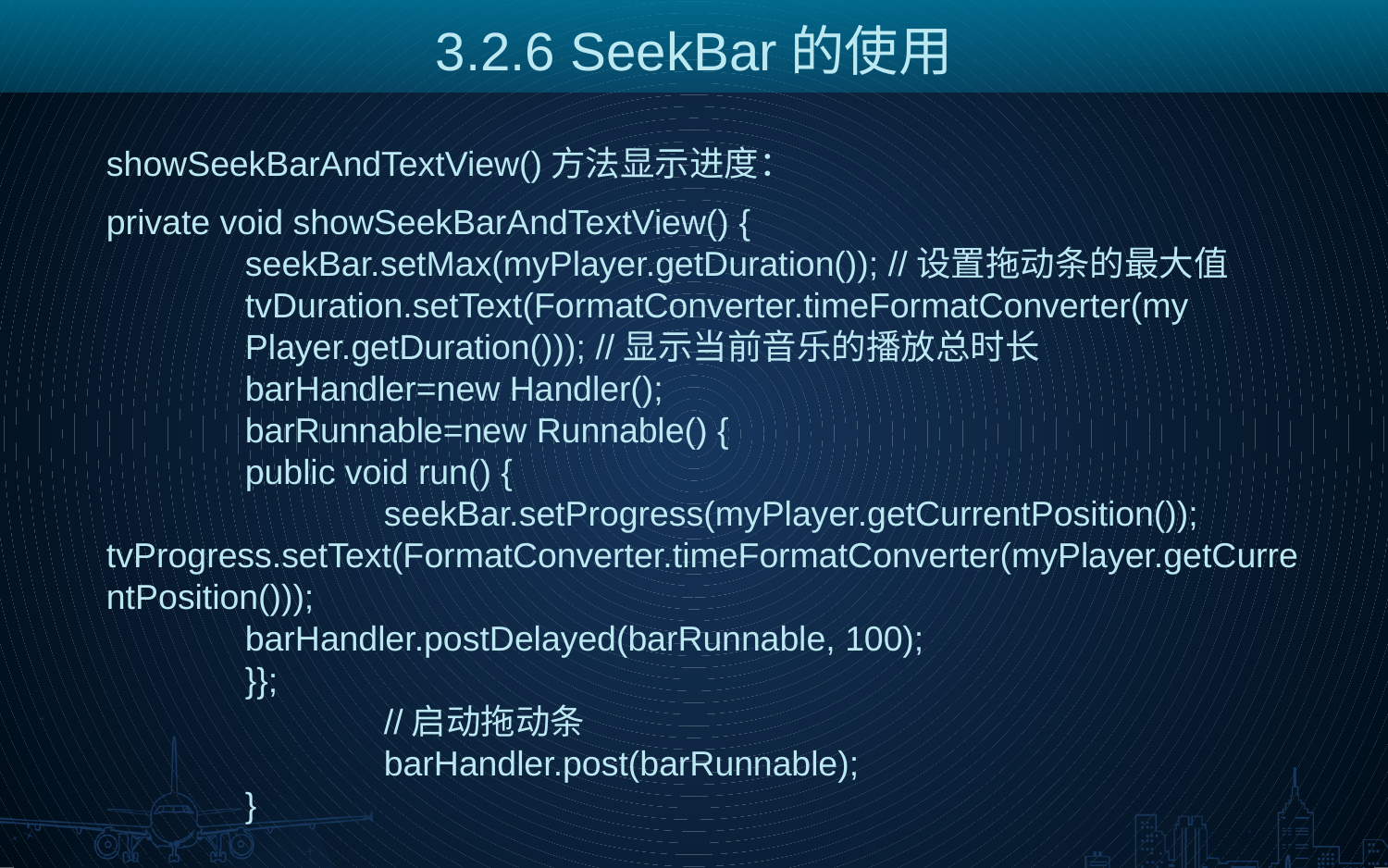

3.2.6 SeekBar的使用
showSeekBarAndTextView()方法显示进度：
private void showSeekBarAndTextView() {
	seekBar.setMax(myPlayer.getDuration()); //设置拖动条的最大值	tvDuration.setText(FormatConverter.timeFormatConverter(my		Player.getDuration())); //显示当前音乐的播放总时长
	barHandler=new Handler();
	barRunnable=new Runnable() {
	public void run() {
		seekBar.setProgress(myPlayer.getCurrentPosition()); tvProgress.setText(FormatConverter.timeFormatConverter(myPlayer.getCurrentPosition()));
	barHandler.postDelayed(barRunnable, 100);
	}};
		//启动拖动条
		barHandler.post(barRunnable);
	}